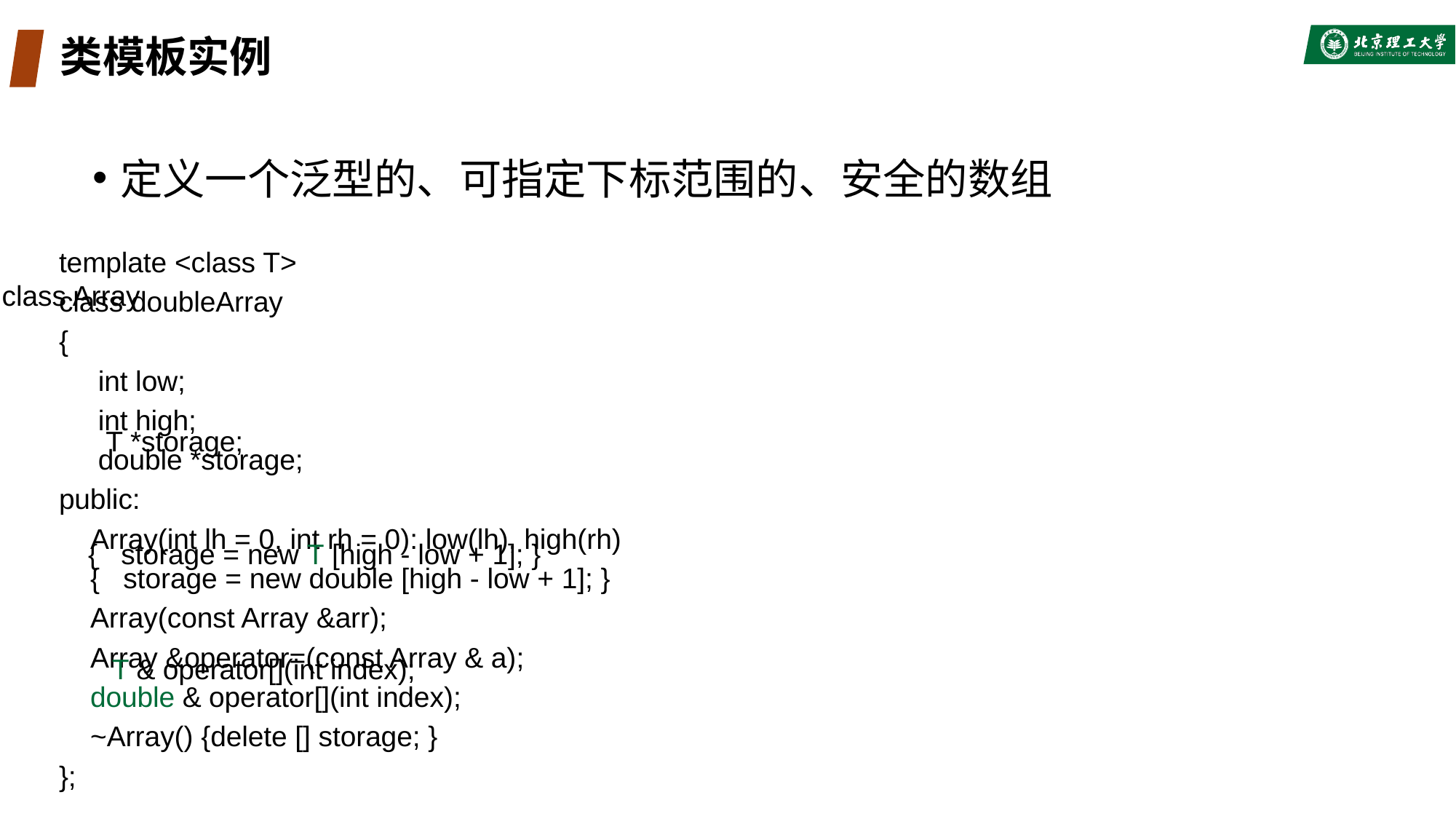

# 类模板实例
定义一个泛型的、可指定下标范围的、安全的数组
template <class T>
class doubleArray
{
     int low;
     int high;
     double *storage;
public:
    Array(int lh = 0, int rh = 0): low(lh), high(rh)
    {   storage = new double [high - low + 1]; }
    Array(const Array &arr);
    Array &operator=(const Array & a);
    double & operator[](int index);
    ~Array() {delete [] storage; }
};
class Array
T *storage;
 {   storage = new T [high - low + 1]; }
T & operator[](int index);